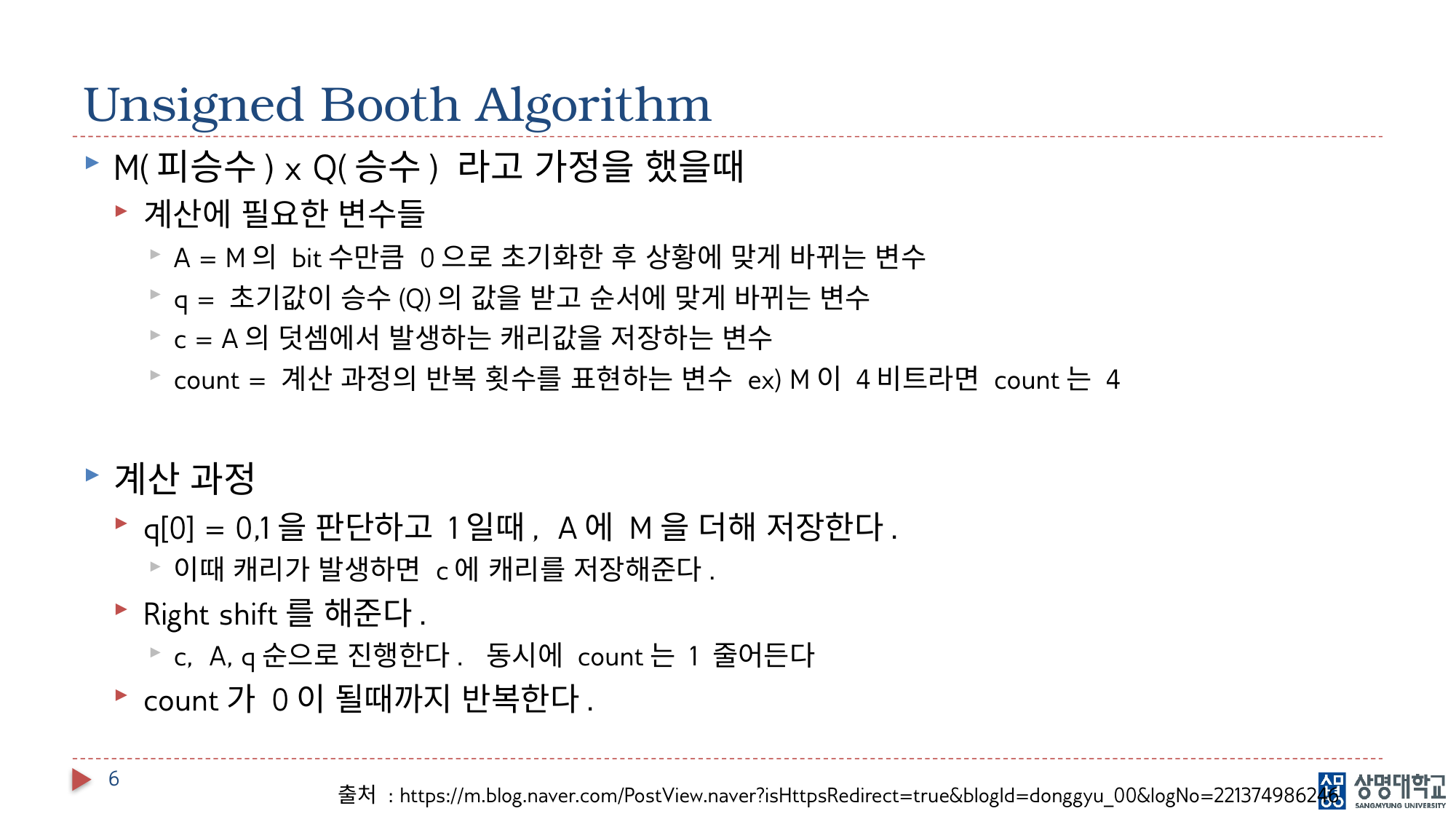

# Unsigned Booth Algorithm
M(피승수) x Q(승수) 라고 가정을 했을때
계산에 필요한 변수들
A = M의 bit수만큼 0으로 초기화한 후 상황에 맞게 바뀌는 변수
q = 초기값이 승수(Q)의 값을 받고 순서에 맞게 바뀌는 변수
c = A의 덧셈에서 발생하는 캐리값을 저장하는 변수
count = 계산 과정의 반복 횟수를 표현하는 변수 ex) M이 4비트라면 count는 4

계산 과정
q[0] = 0,1을 판단하고 1일때,  A에 M을 더해 저장한다.
이때 캐리가 발생하면 c에 캐리를 저장해준다.
Right shift를 해준다.
c,  A, q순으로 진행한다.  동시에 count는 1 줄어든다
count가 0이 될때까지 반복한다.

6
출처 : https://m.blog.naver.com/PostView.naver?isHttpsRedirect=true&blogId=donggyu_00&logNo=221374986246